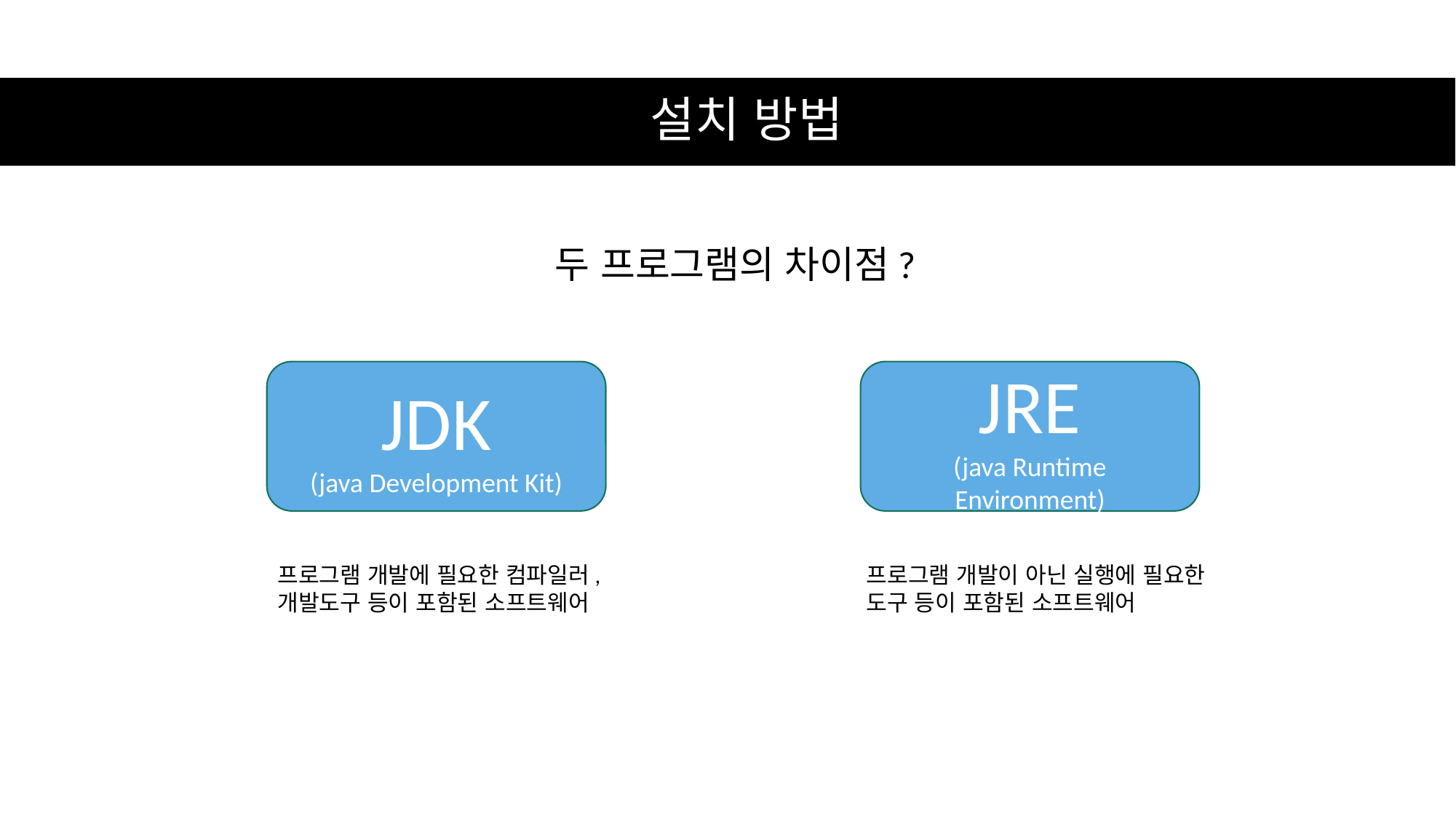

설치 방법

두 프로그램의 차이점?
JDK
(java Development Kit)
JRE
(java Runtime Environment)
프로그램 개발에 필요한 컴파일러, 개발도구 등이 포함된 소프트웨어
프로그램 개발이 아닌 실행에 필요한 도구 등이 포함된 소프트웨어